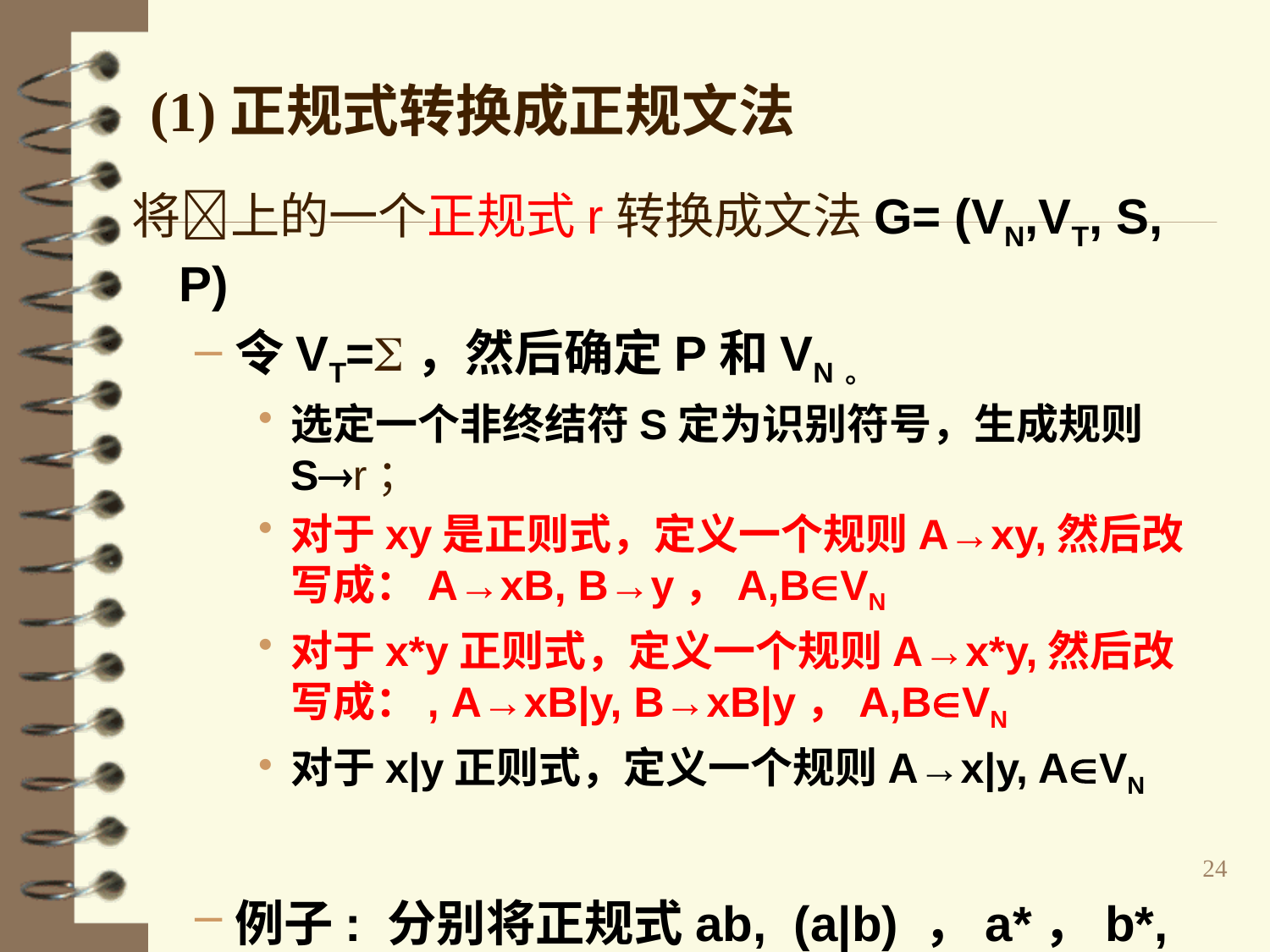

# (1)正规式转换成正规文法
将Σ上的一个正规式r转换成文法G= (VN,VT, S, P)
令VT=Σ，然后确定P和VN。
选定一个非终结符S定为识别符号，生成规则S→r；
对于xy是正则式，定义一个规则A→xy,然后改写成：A→xB, B→y，A,B∈VN
对于x*y正则式，定义一个规则A→x*y,然后改写成：, A→xB|y, B→xB|y，A,B∈VN
对于x|y正则式，定义一个规则A→x|y, A∈VN

例子: 分别将正规式ab,  (a|b) ，a*，b*,  (a|b)* ， 其中a,b∈VT转换成正则文法
24